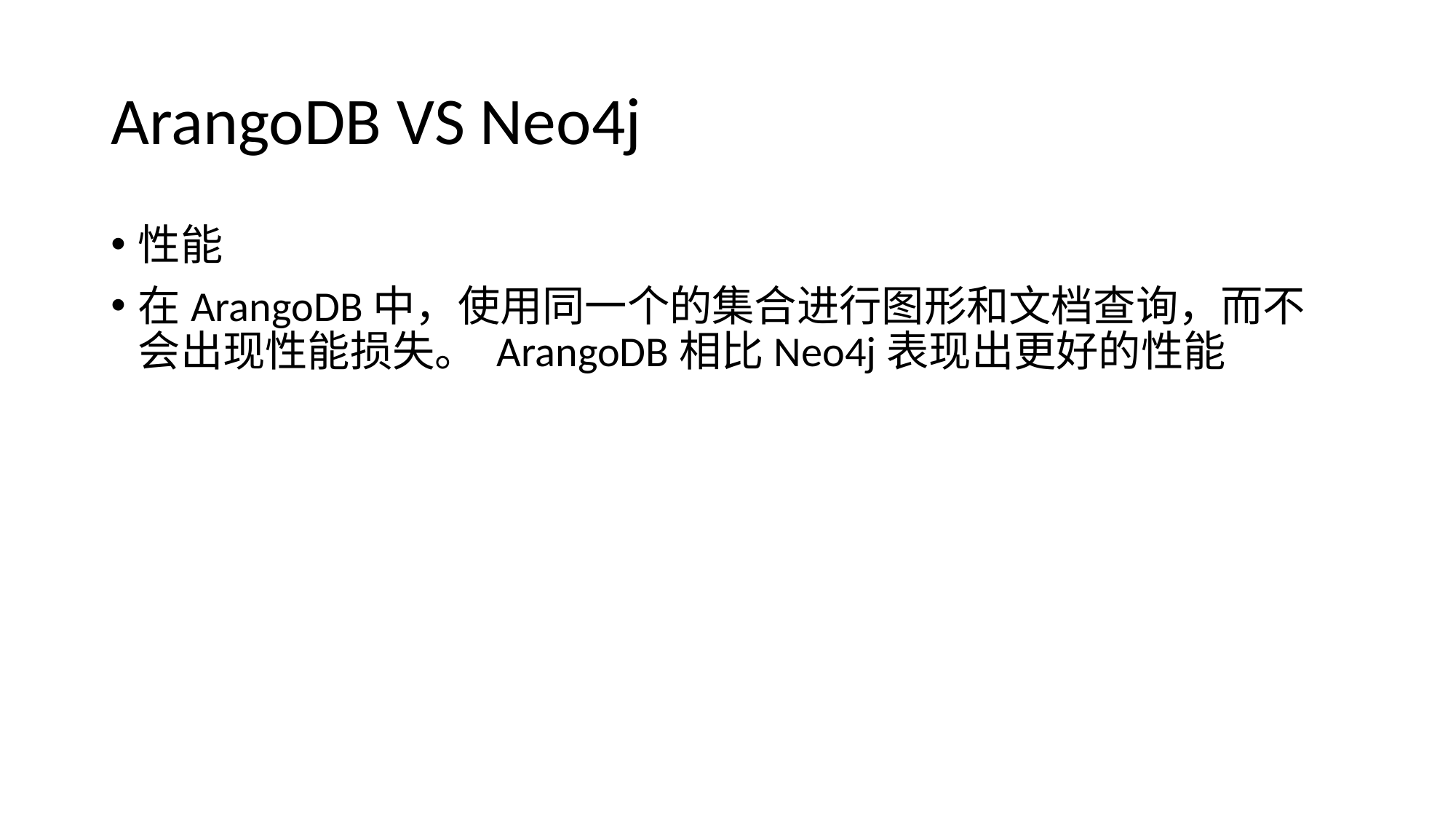

# ArangoDB VS Neo4j
性能
在ArangoDB中，使用同一个的集合进行图形和文档查询，而不会出现性能损失。 ArangoDB相比Neo4j表现出更好的性能